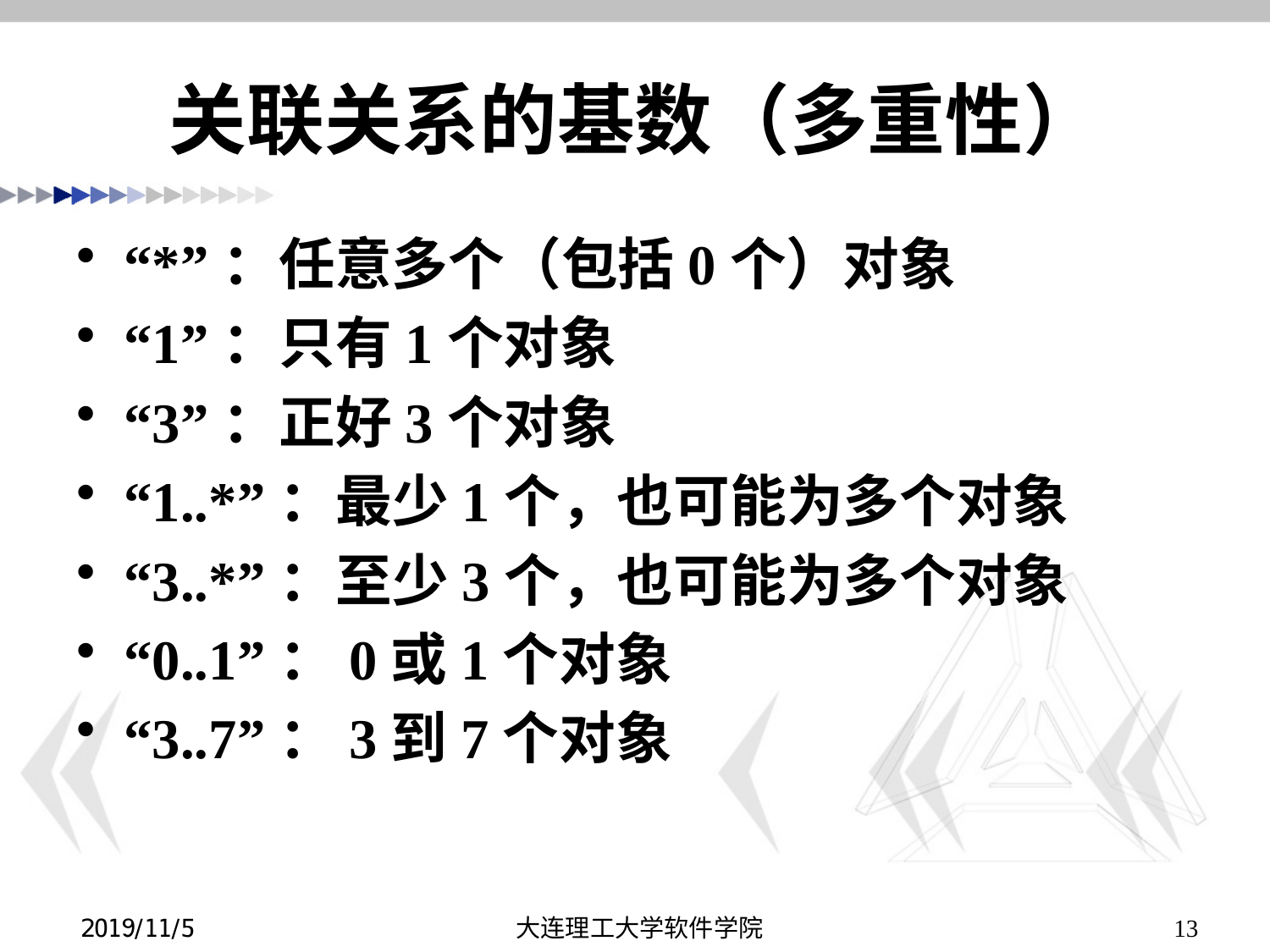

# 关联关系的基数（多重性）
“*”：任意多个（包括0个）对象
“1”：只有1个对象
“3”：正好3个对象
“1..*”：最少1个，也可能为多个对象
“3..*”：至少3个，也可能为多个对象
“0..1”：0或1个对象
“3..7”：3到7个对象

2019/11/5
大连理工大学软件学院
13